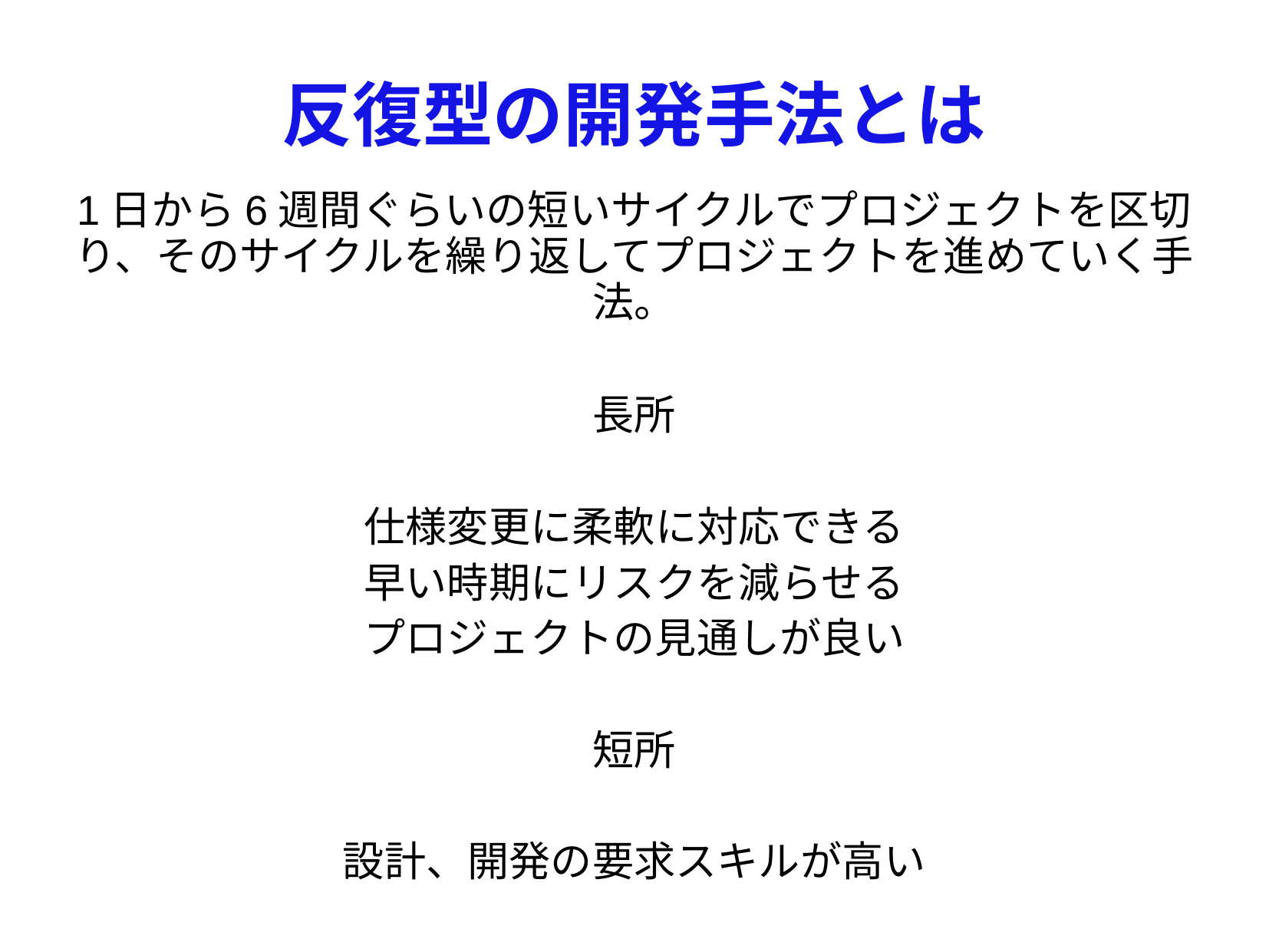

# 反復型の開発手法とは
1日から6週間ぐらいの短いサイクルでプロジェクトを区切り、そのサイクルを繰り返してプロジェクトを進めていく手法。

長所

仕様変更に柔軟に対応できる
早い時期にリスクを減らせる
プロジェクトの見通しが良い

短所

設計、開発の要求スキルが高い